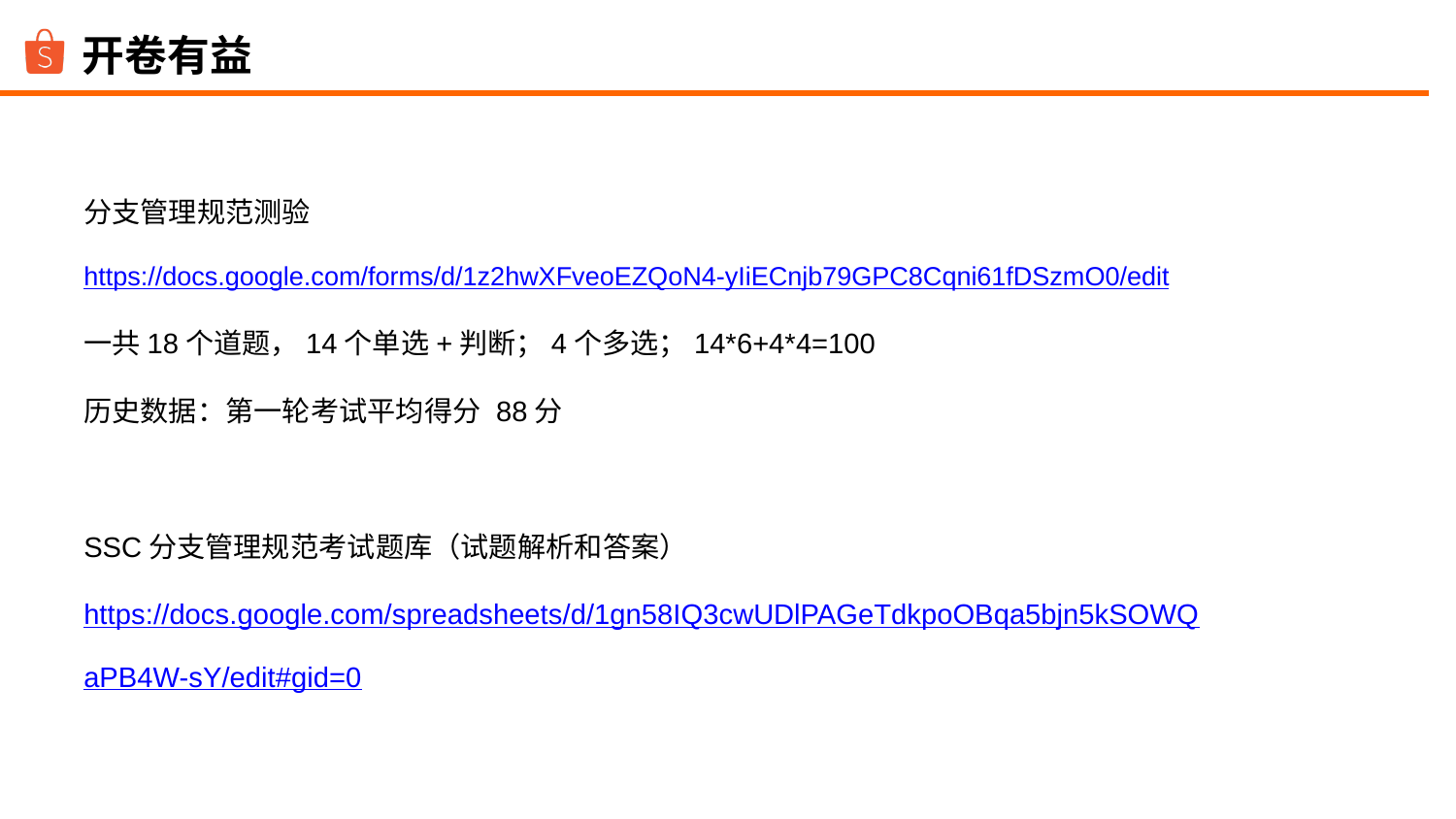

开卷有益
分支管理规范测验
https://docs.google.com/forms/d/1z2hwXFveoEZQoN4-yIiECnjb79GPC8Cqni61fDSzmO0/edit
一共18个道题，14个单选+判断；4个多选；14*6+4*4=100
历史数据：第一轮考试平均得分 88分

SSC分支管理规范考试题库（试题解析和答案）
https://docs.google.com/spreadsheets/d/1gn58IQ3cwUDlPAGeTdkpoOBqa5bjn5kSOWQaPB4W-sY/edit#gid=0